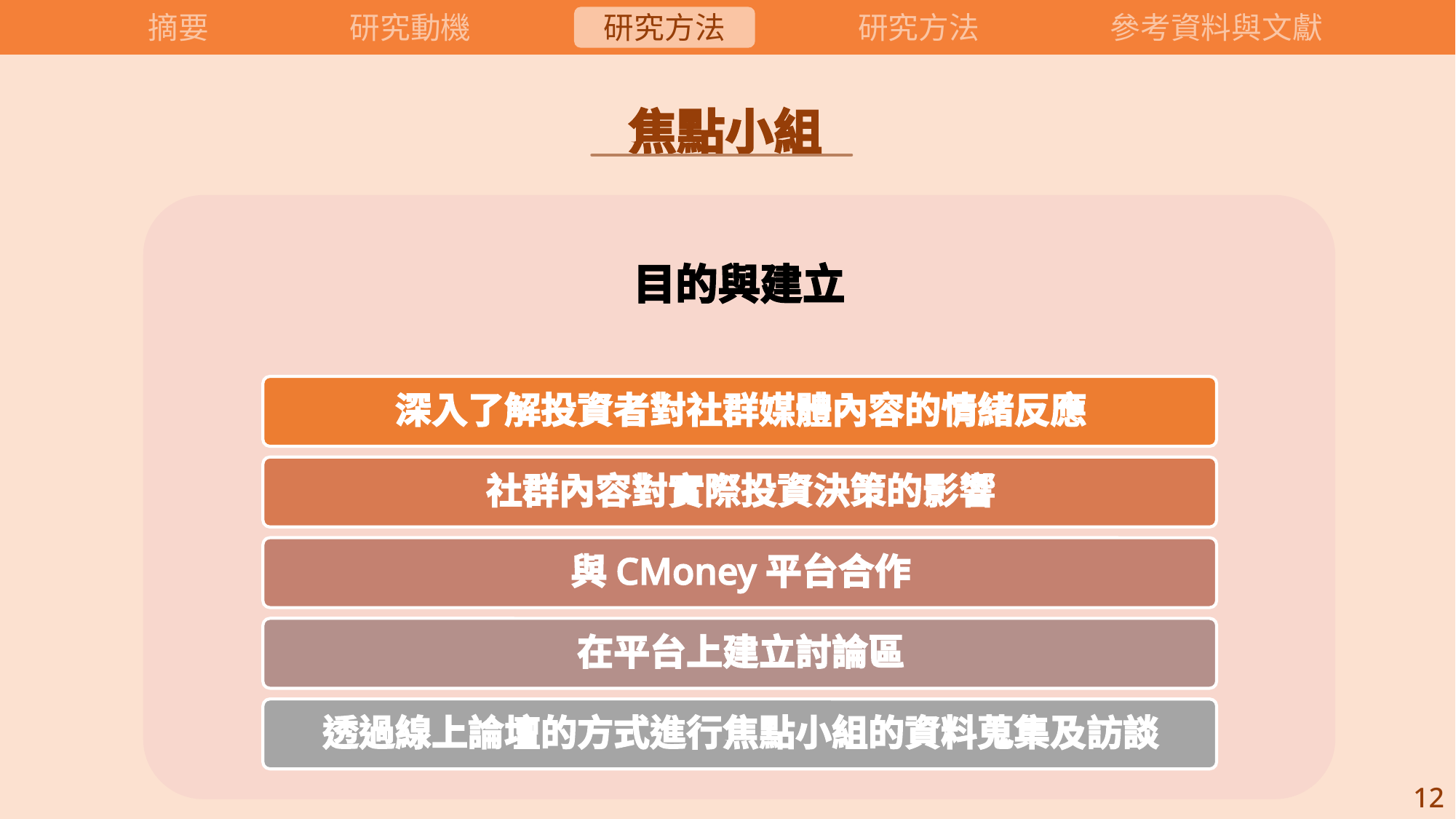

摘要
研究動機
研究方法
研究方法
參考資料與文獻

焦點小組
目的與建立
深入了解投資者對社群媒體內容的情緒反應
社群內容對實際投資決策的影響
與CMoney平台合作
在平台上建立討論區
透過線上論壇的方式進行焦點小組的資料蒐集及訪談
12